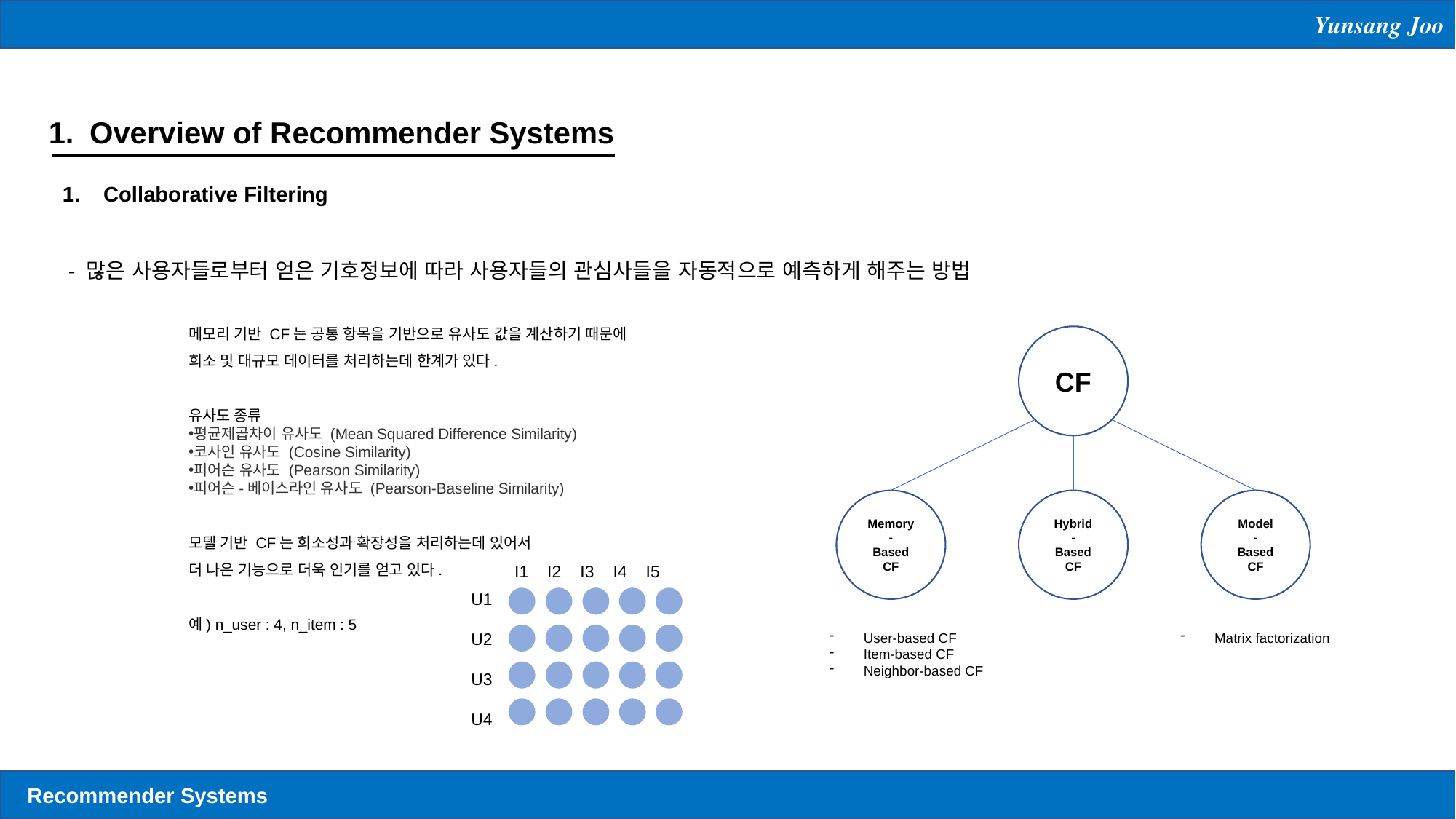

Yunsang Joo
Overview of Recommender Systems
Collaborative Filtering

 - 많은 사용자들로부터 얻은 기호정보에 따라 사용자들의 관심사들을 자동적으로 예측하게 해주는 방법
메모리 기반 CF는 공통 항목을 기반으로 유사도 값을 계산하기 때문에
희소 및 대규모 데이터를 처리하는데 한계가 있다.

유사도 종류
평균제곱차이 유사도 (Mean Squared Difference Similarity)
코사인 유사도 (Cosine Similarity)
피어슨 유사도 (Pearson Similarity)
피어슨-베이스라인 유사도 (Pearson-Baseline Similarity)

모델 기반 CF는 희소성과 확장성을 처리하는데 있어서
더 나은 기능으로 더욱 인기를 얻고 있다.

예) n_user : 4, n_item : 5

CF
Memory
-
Based CF
Hybrid
-
Based CF
Model
-
Based CF
I1    I2    I3    I4    I5
U1
U2
U3
U4

User-based CF
Item-based CF
Neighbor-based CF
Matrix factorization

Recommender Systems